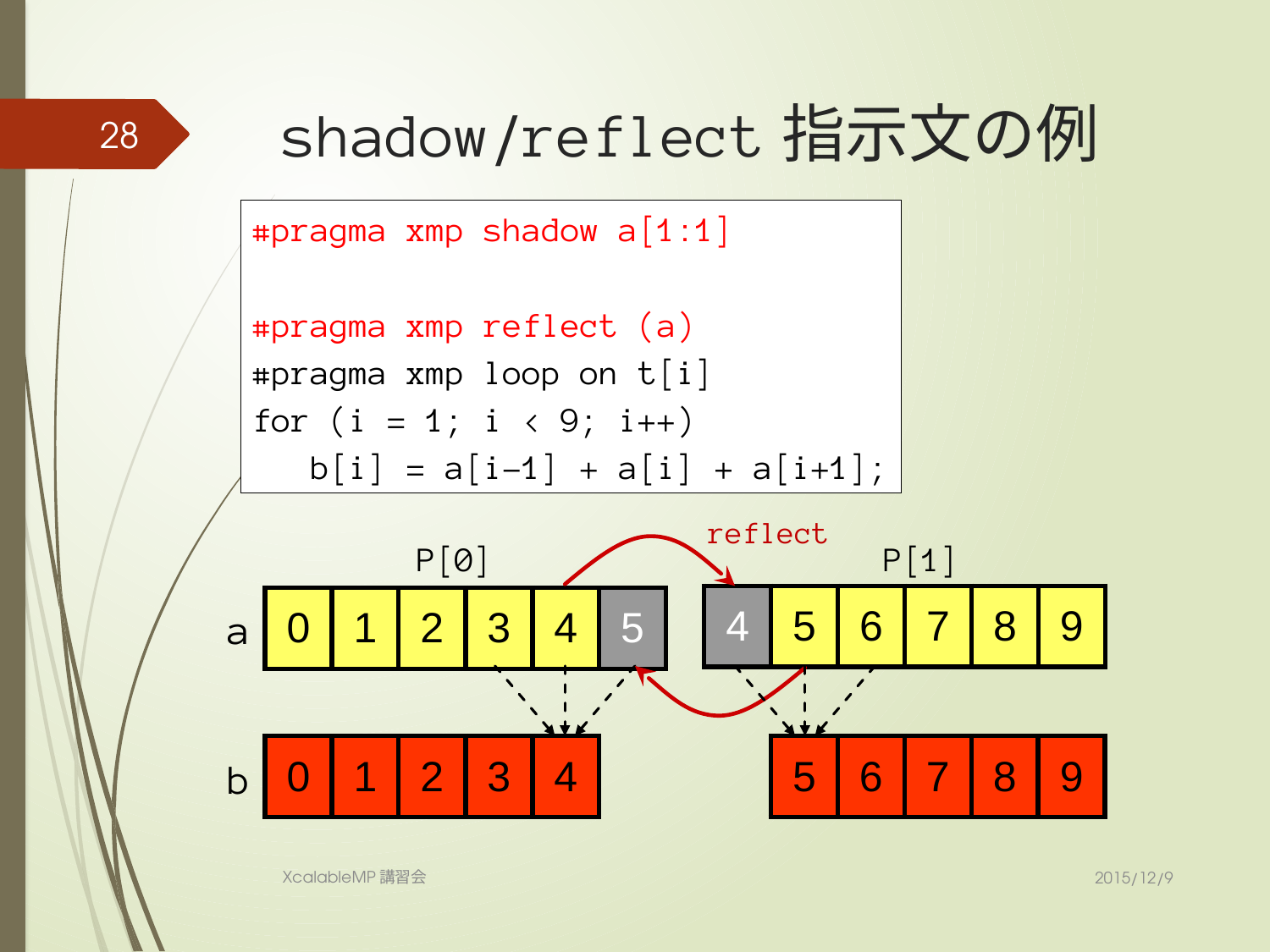

# shadow/reflect指示文の例
28
#pragma xmp shadow a[1:1]

#pragma xmp reflect (a)
#pragma xmp loop on t[i]
for (i = 1; i < 9; i++)
   b[i] = a[i-1] + a[i] + a[i+1];
reflect
P[0]

P[1]
| 4 | 5 | 6 | 7 | 8 | 9 |
| --- | --- | --- | --- | --- | --- |
| 0 | 1 | 2 | 3 | 4 | 5 |
| --- | --- | --- | --- | --- | --- |
a

| 0 | 1 | 2 | 3 | 4 |
| --- | --- | --- | --- | --- |
| 5 | 6 | 7 | 8 | 9 |
| --- | --- | --- | --- | --- |
b
2015/12/9
XcalableMP講習会